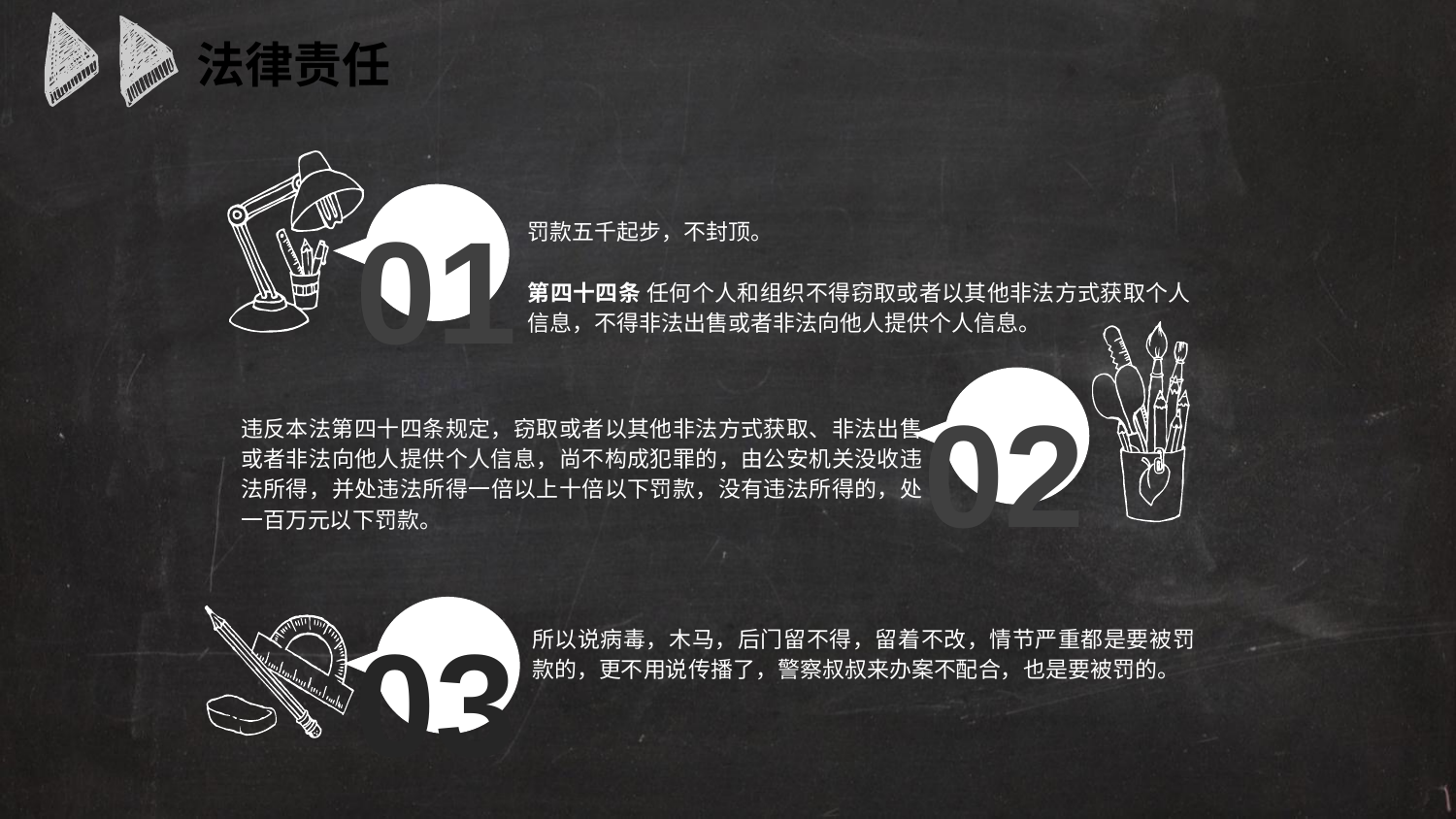

法律责任
01

罚款五千起步，不封顶。

第四十四条 任何个人和组织不得窃取或者以其他非法方式获取个人信息，不得非法出售或者非法向他人提供个人信息。
02

违反本法第四十四条规定，窃取或者以其他非法方式获取、非法出售或者非法向他人提供个人信息，尚不构成犯罪的，由公安机关没收违法所得，并处违法所得一倍以上十倍以下罚款，没有违法所得的，处一百万元以下罚款。
03

所以说病毒，木马，后门留不得，留着不改，情节严重都是要被罚款的，更不用说传播了，警察叔叔来办案不配合，也是要被罚的。